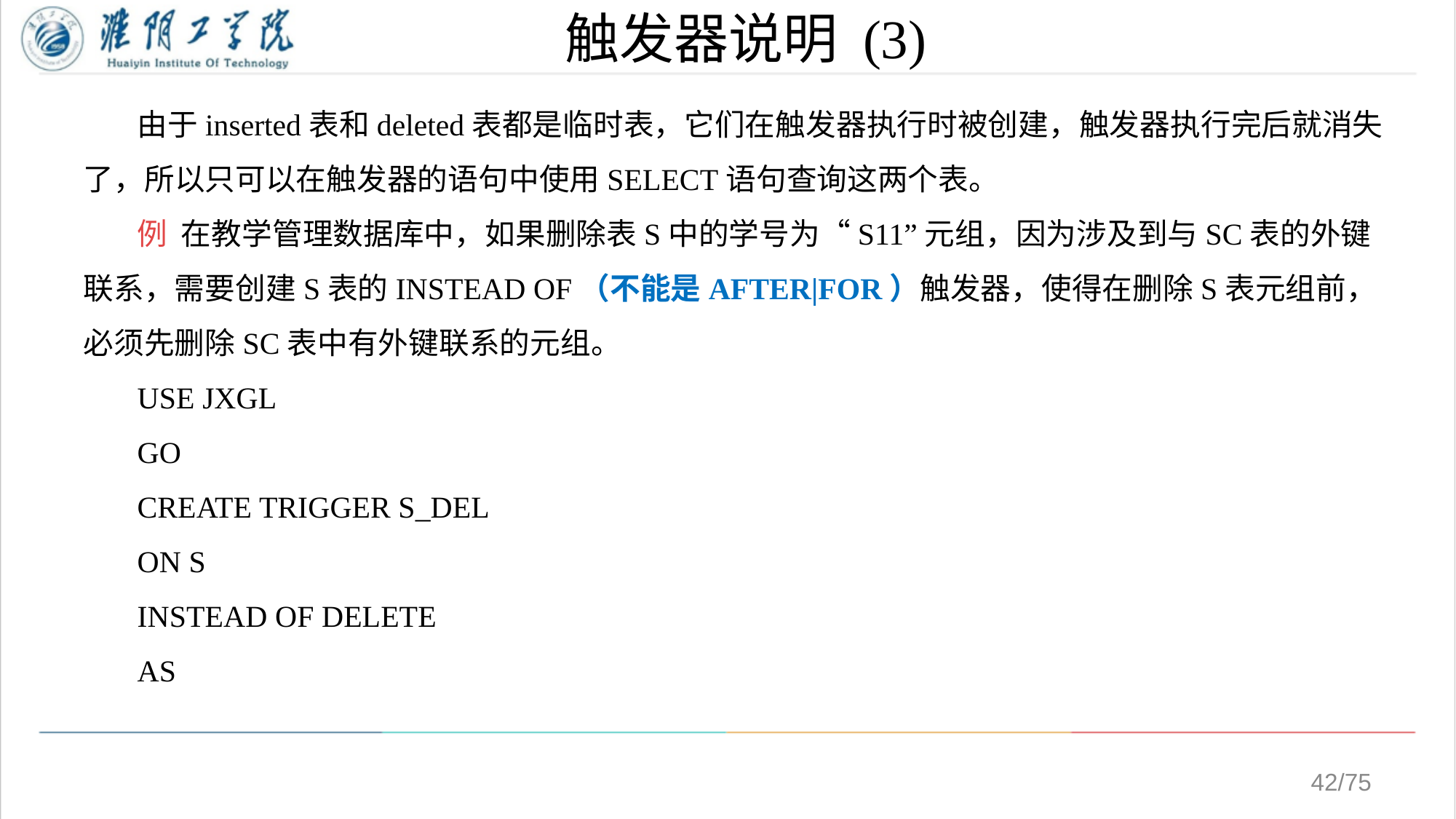

触发器说明 (3)
由于inserted表和deleted表都是临时表，它们在触发器执行时被创建，触发器执行完后就消失了，所以只可以在触发器的语句中使用SELECT语句查询这两个表。
例  在教学管理数据库中，如果删除表S中的学号为“S11”元组，因为涉及到与SC表的外键联系，需要创建S表的INSTEAD OF（不能是AFTER|FOR）触发器，使得在删除S表元组前，必须先删除SC表中有外键联系的元组。
USE JXGL
GO
CREATE TRIGGER S_DEL
ON S
INSTEAD OF DELETE
AS

42/75